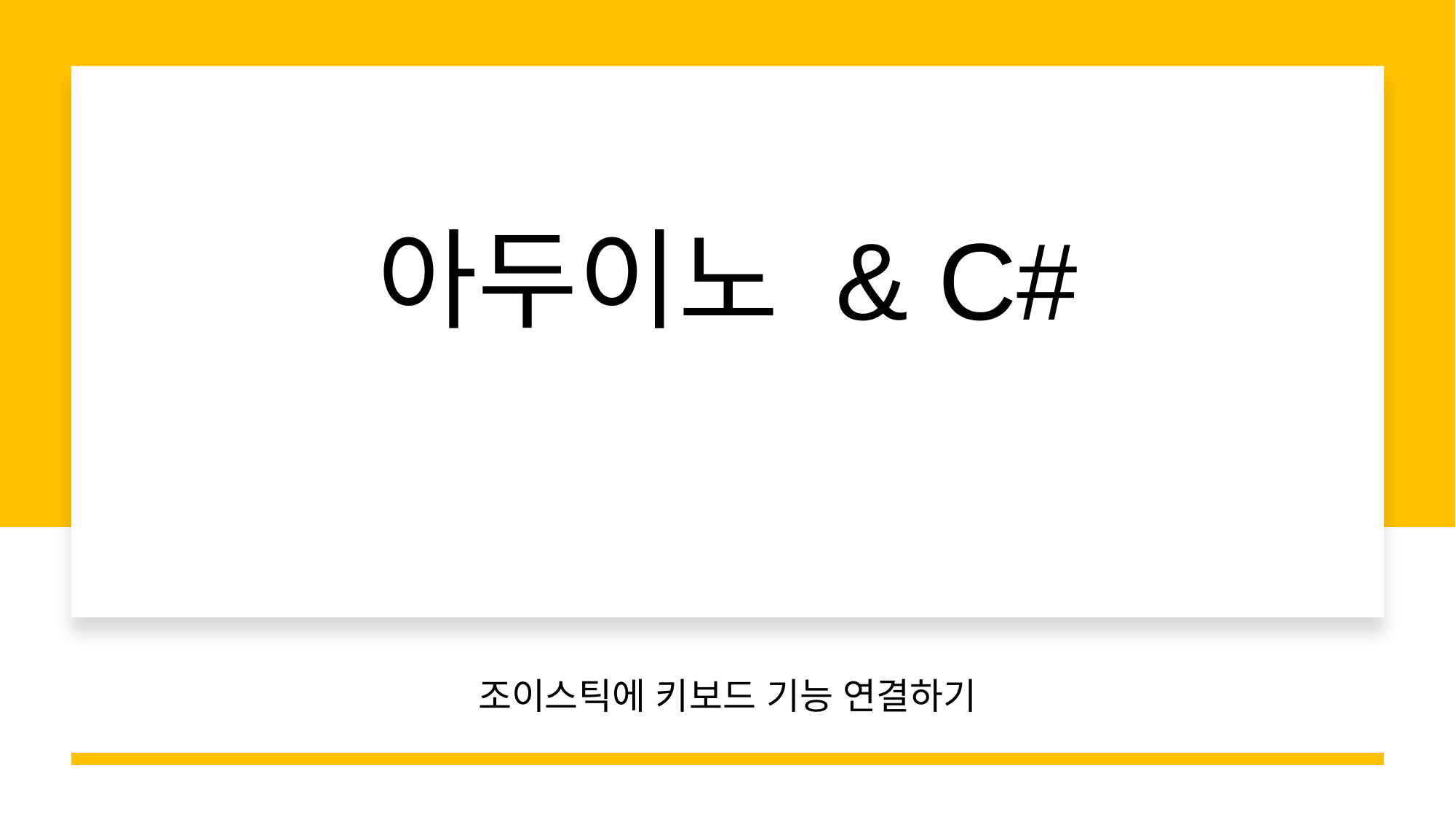

# 아두이노 & C#
조이스틱에 키보드 기능 연결하기